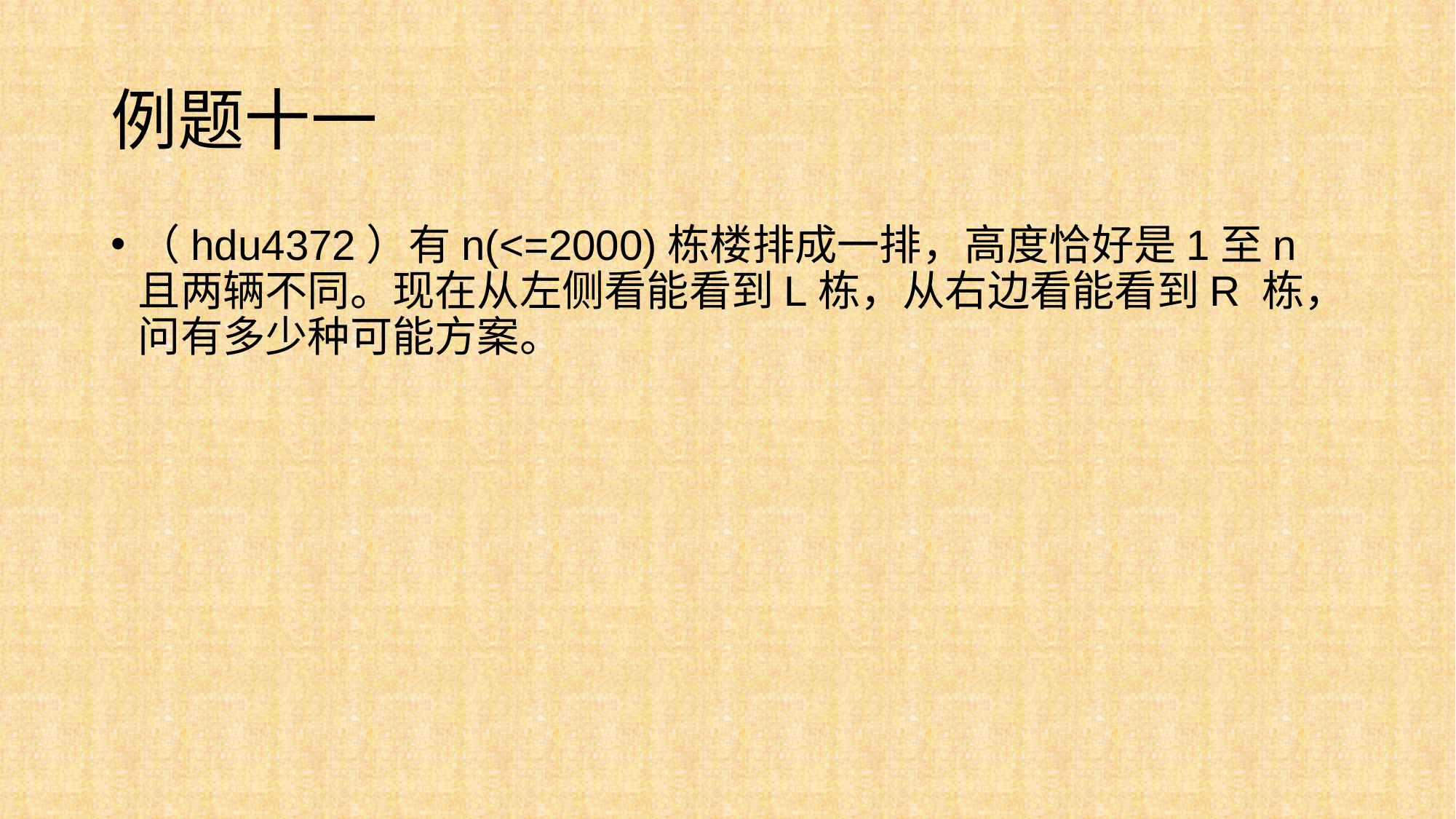

# 例题十一
（hdu4372）有n(<=2000)栋楼排成一排，高度恰好是1至n 且两辆不同。现在从左侧看能看到L栋，从右边看能看到R 栋，问有多少种可能方案。